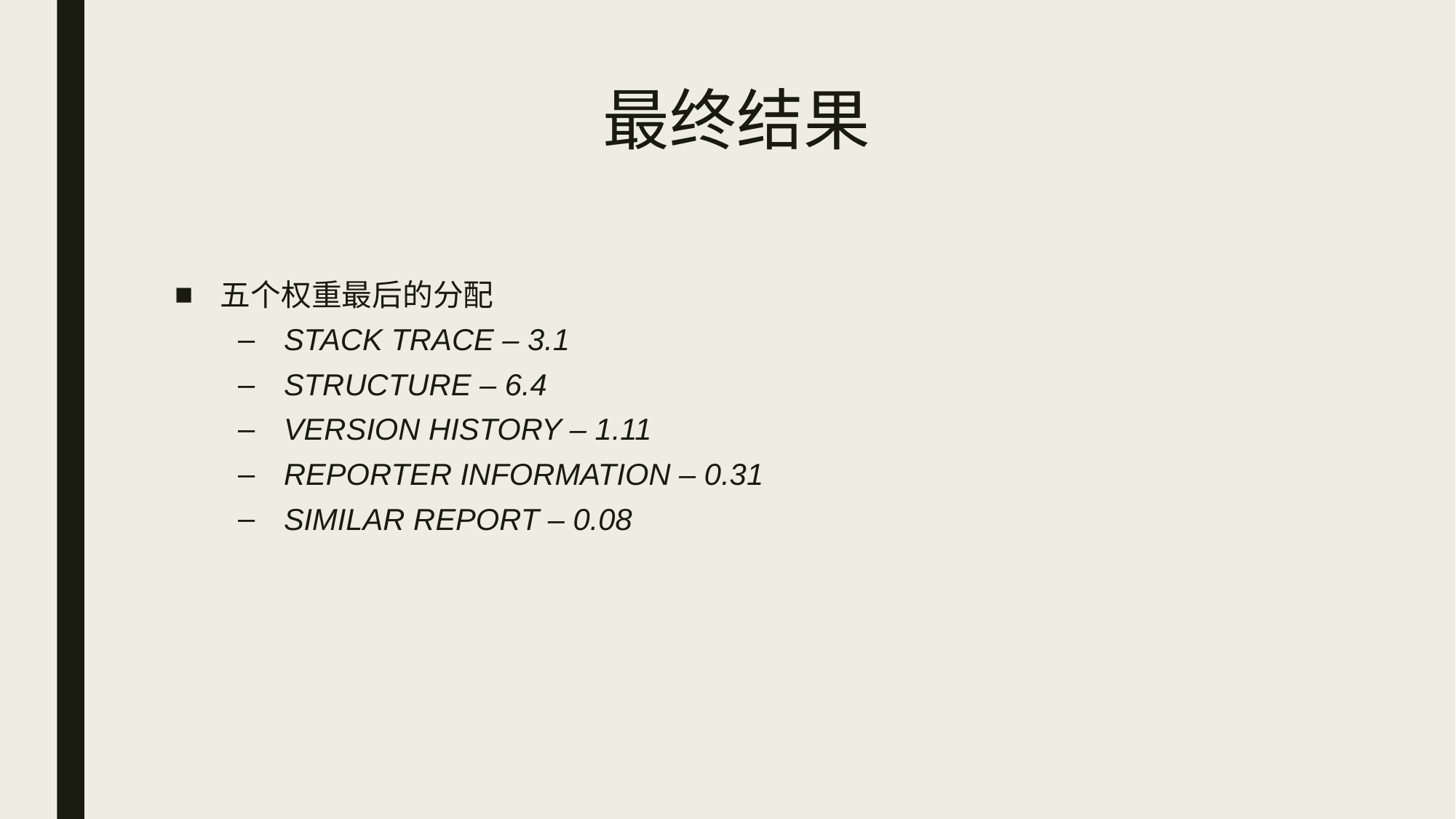

# 最终结果
五个权重最后的分配
STACK TRACE – 3.1
STRUCTURE – 6.4
VERSION HISTORY – 1.11
REPORTER INFORMATION – 0.31
SIMILAR REPORT – 0.08